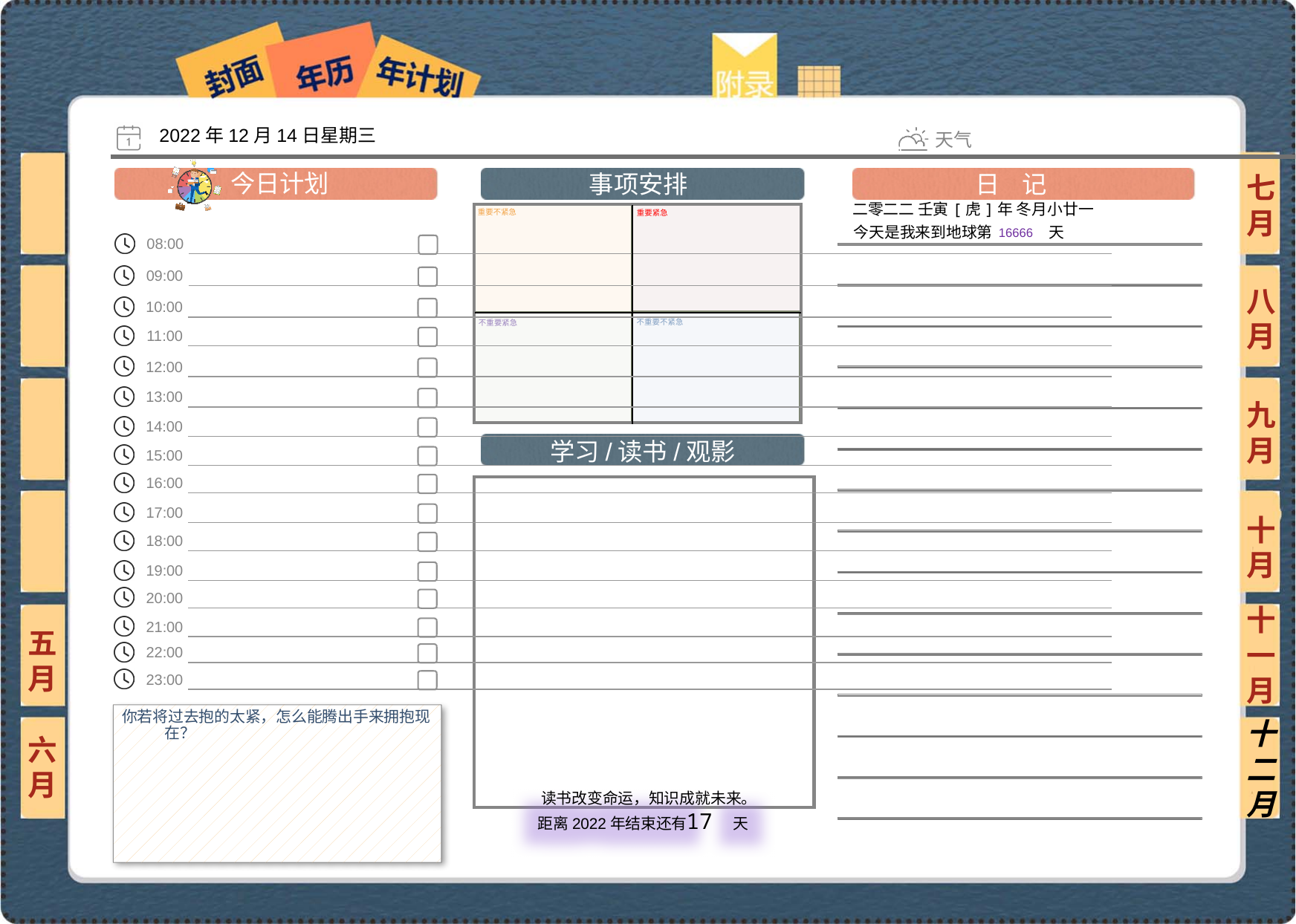

2022年12月14日星期三
七月
二零二二 壬寅[虎]年 冬月小廿一
16666
八月
九月
十月
十一月
五月
你若将过去抱的太紧，怎么能腾出手来拥抱现在？

六月
十二月
17
 读书改变命运，知识成就未来。